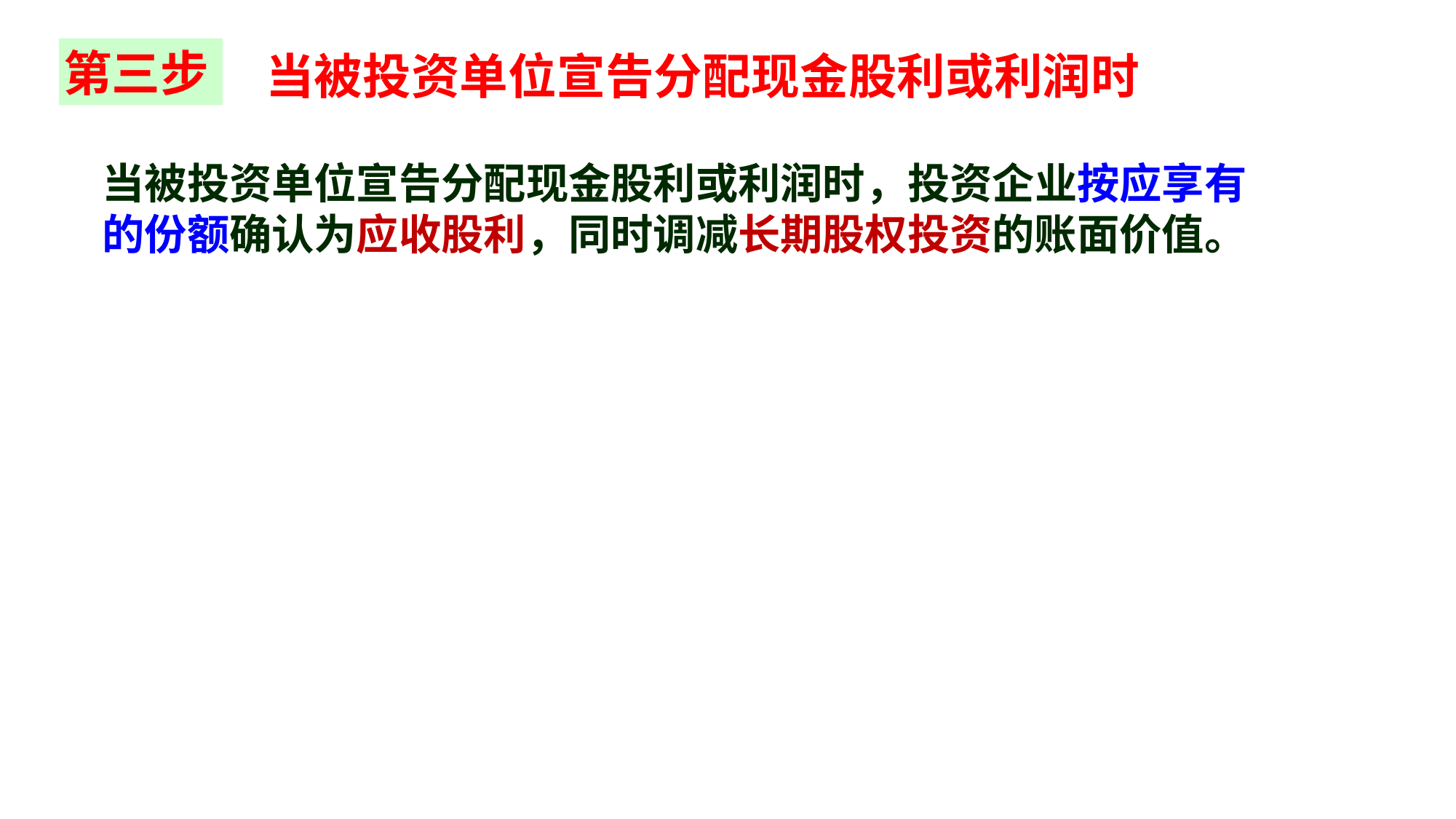

第三步
当被投资单位宣告分配现金股利或利润时
当被投资单位宣告分配现金股利或利润时，投资企业按应享有的份额确认为应收股利，同时调减长期股权投资的账面价值。